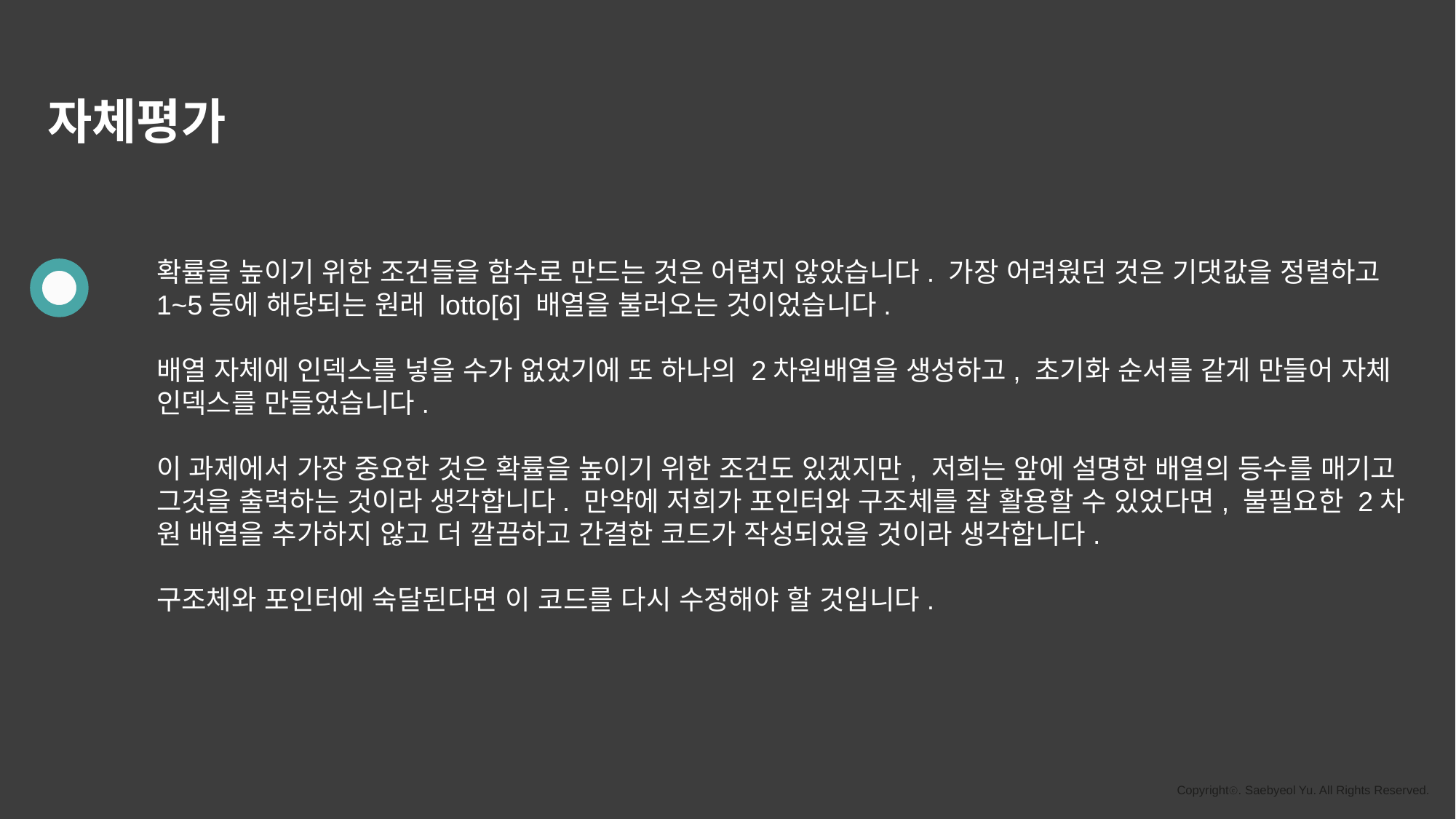

자체평가
확률을 높이기 위한 조건들을 함수로 만드는 것은 어렵지 않았습니다. 가장 어려웠던 것은 기댓값을 정렬하고
1~5등에 해당되는 원래 lotto[6] 배열을 불러오는 것이었습니다.

배열 자체에 인덱스를 넣을 수가 없었기에 또 하나의 2차원배열을 생성하고, 초기화 순서를 같게 만들어 자체
인덱스를 만들었습니다.

이 과제에서 가장 중요한 것은 확률을 높이기 위한 조건도 있겠지만, 저희는 앞에 설명한 배열의 등수를 매기고
그것을 출력하는 것이라 생각합니다. 만약에 저희가 포인터와 구조체를 잘 활용할 수 있었다면, 불필요한 2차
원 배열을 추가하지 않고 더 깔끔하고 간결한 코드가 작성되었을 것이라 생각합니다.

구조체와 포인터에 숙달된다면 이 코드를 다시 수정해야 할 것입니다.